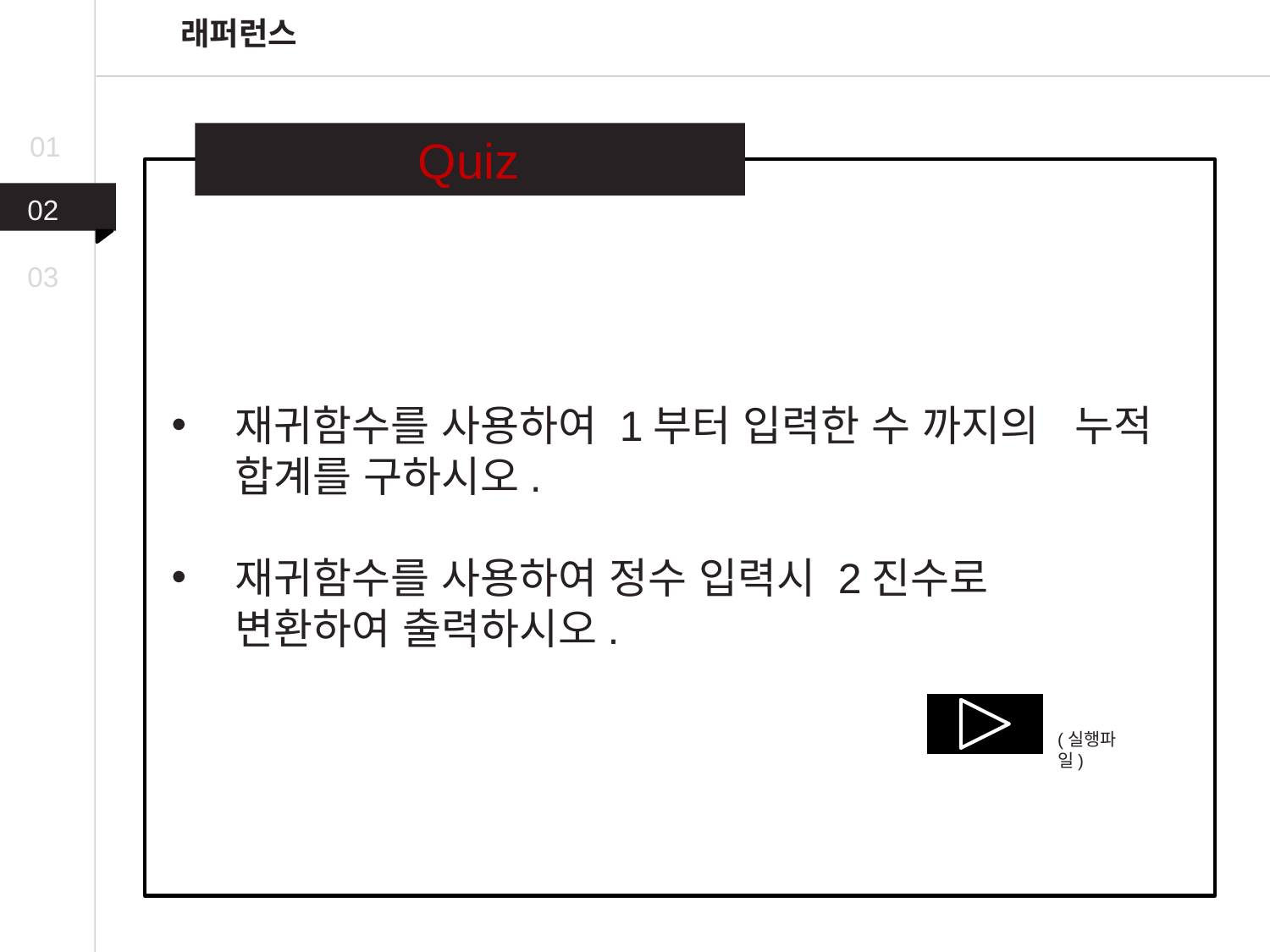

래퍼런스
01
Quiz

02

03
재귀함수를 사용하여 1부터 입력한 수 까지의   누적 합계를 구하시오.

재귀함수를 사용하여 정수 입력시 2진수로       변환하여 출력하시오.

(실행파일)